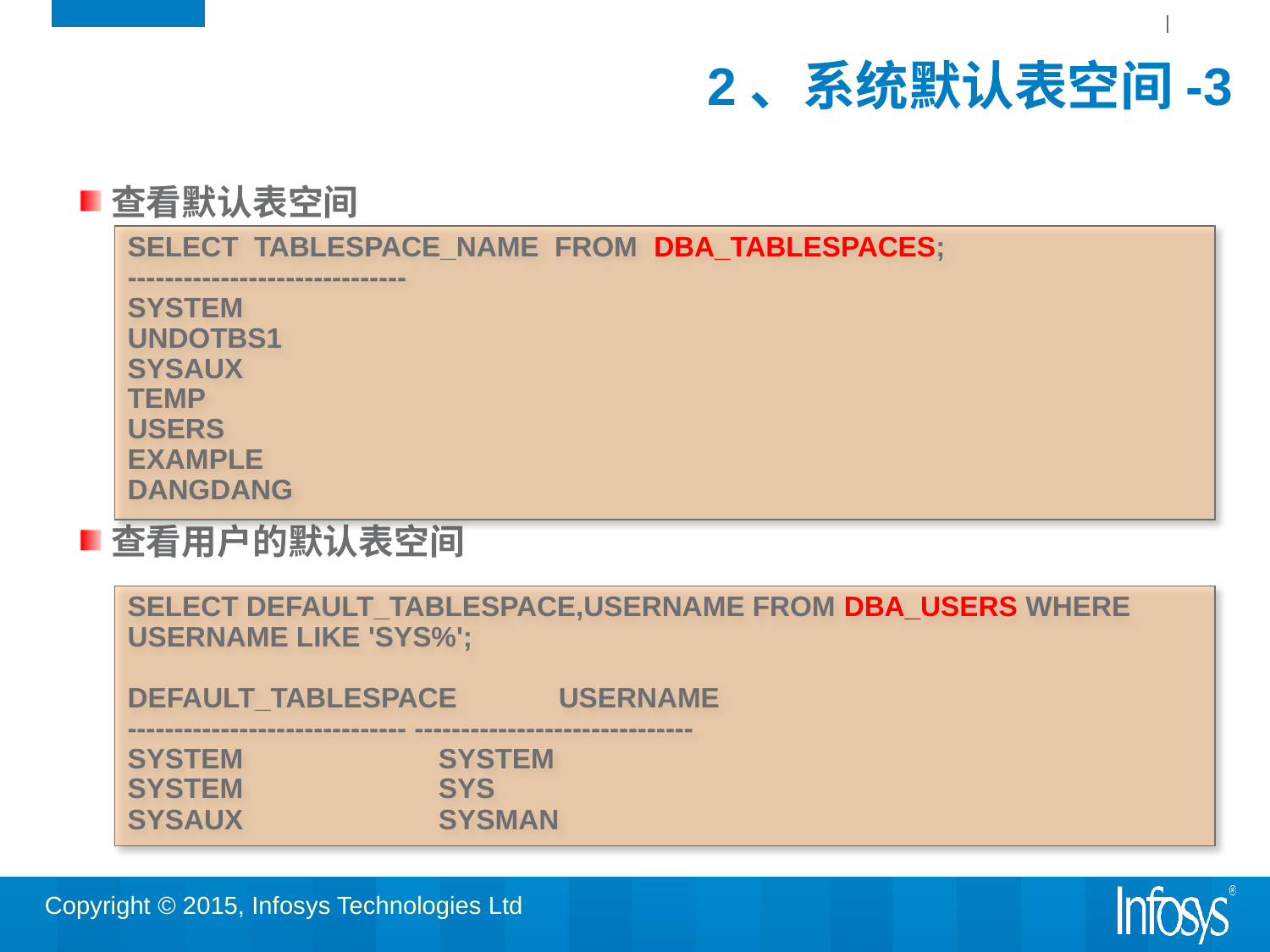

# 2、系统默认表空间-3
查看默认表空间

查看用户的默认表空间

SELECT  TABLESPACE_NAME  FROM  DBA_TABLESPACES;
------------------------------
SYSTEM
UNDOTBS1
SYSAUX
TEMP
USERS
EXAMPLE
DANGDANG

SELECT DEFAULT_TABLESPACE,USERNAME FROM DBA_USERS WHERE USERNAME LIKE 'SYS%';

DEFAULT_TABLESPACE             USERNAME
------------------------------ ------------------------------
SYSTEM                         SYSTEM
SYSTEM                         SYS
SYSAUX                         SYSMAN